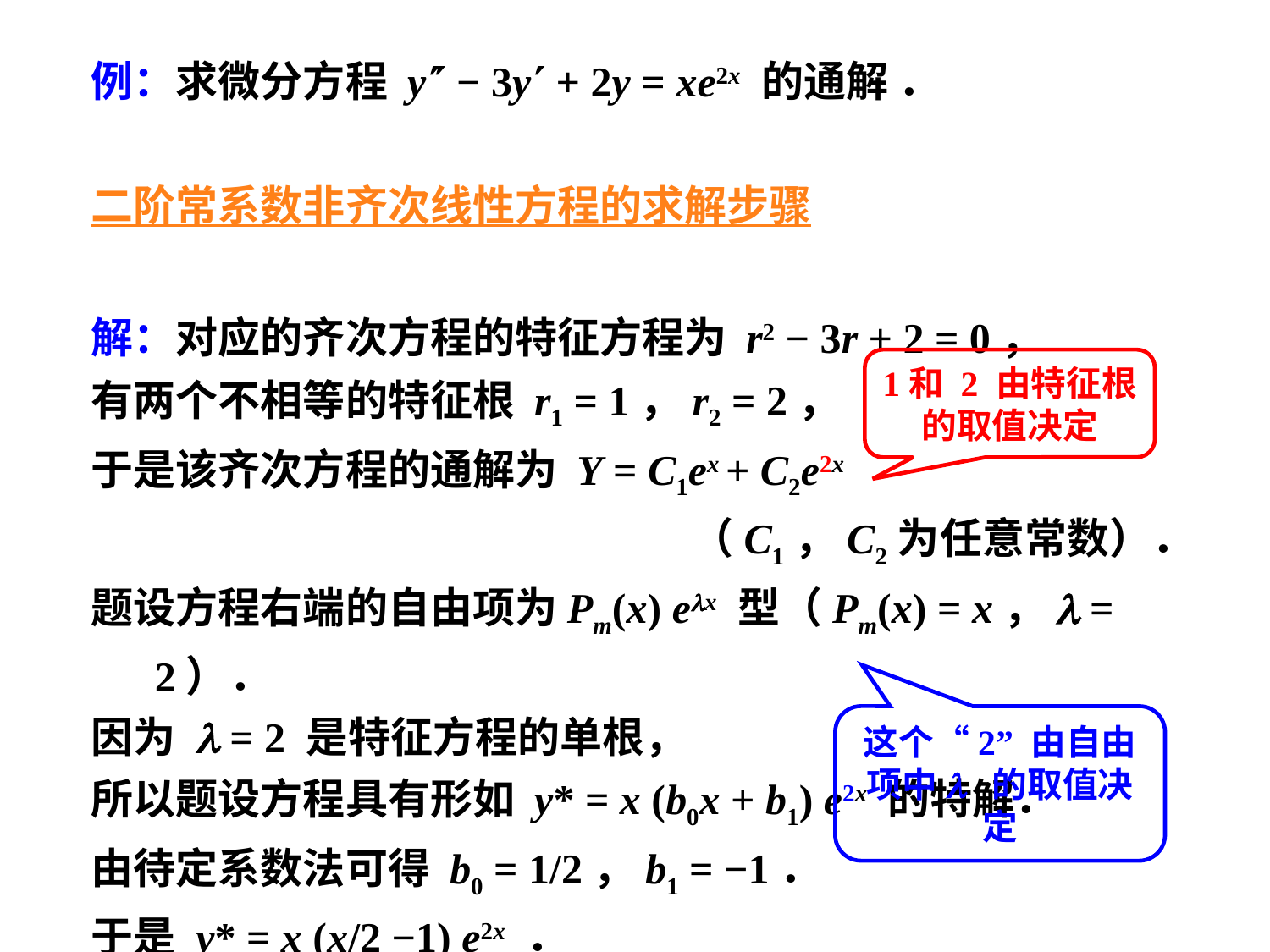

例：求微分方程 y″ − 3y′ + 2y = xe2x 的通解 ．

二阶常系数非齐次线性方程的求解步骤

解：对应的齐次方程的特征方程为 r2 − 3r + 2 = 0，
有两个不相等的特征根 r1 = 1，r2 = 2，
于是该齐次方程的通解为 Y = C1ex + C2e2x
（C1，C2为任意常数）．
题设方程右端的自由项为Pm(x) eλx 型（Pm(x) = x，λ = 2）．
因为 λ = 2 是特征方程的单根，
所以题设方程具有形如 y* = x (b0x + b1) e2x 的特解．
由待定系数法可得 b0 = 1/2，b1 = −1．
于是 y* = x (x/2 −1) e2x ．
所求的通解为 y = C1ex + C2e2x + x (x/2 −1) e2x ．
1和 2 由特征根的取值决定
这个“2” 由自由项中λ 的取值决定